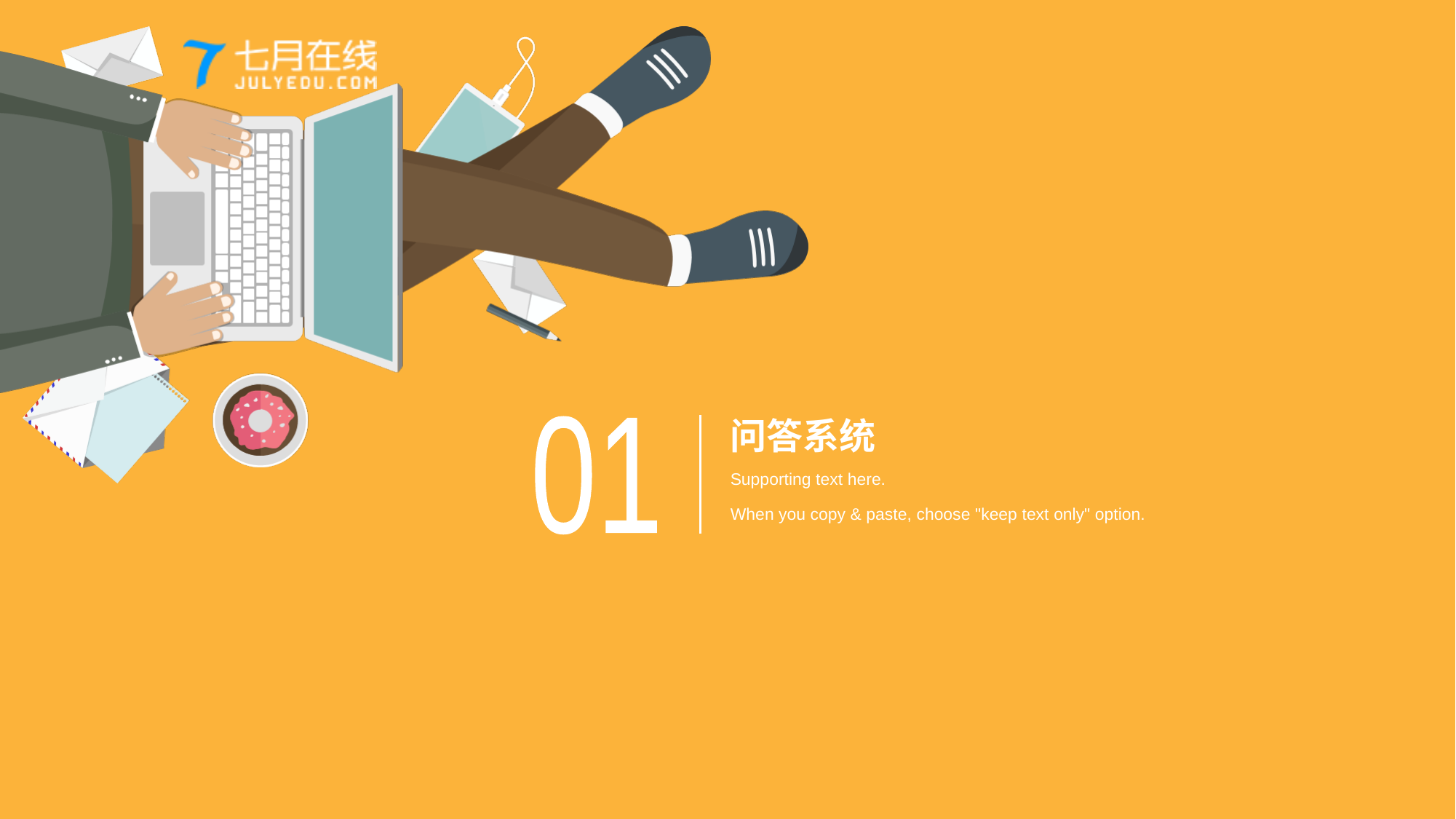

# 问答系统
01
Supporting text here.
When you copy & paste, choose "keep text only" option.